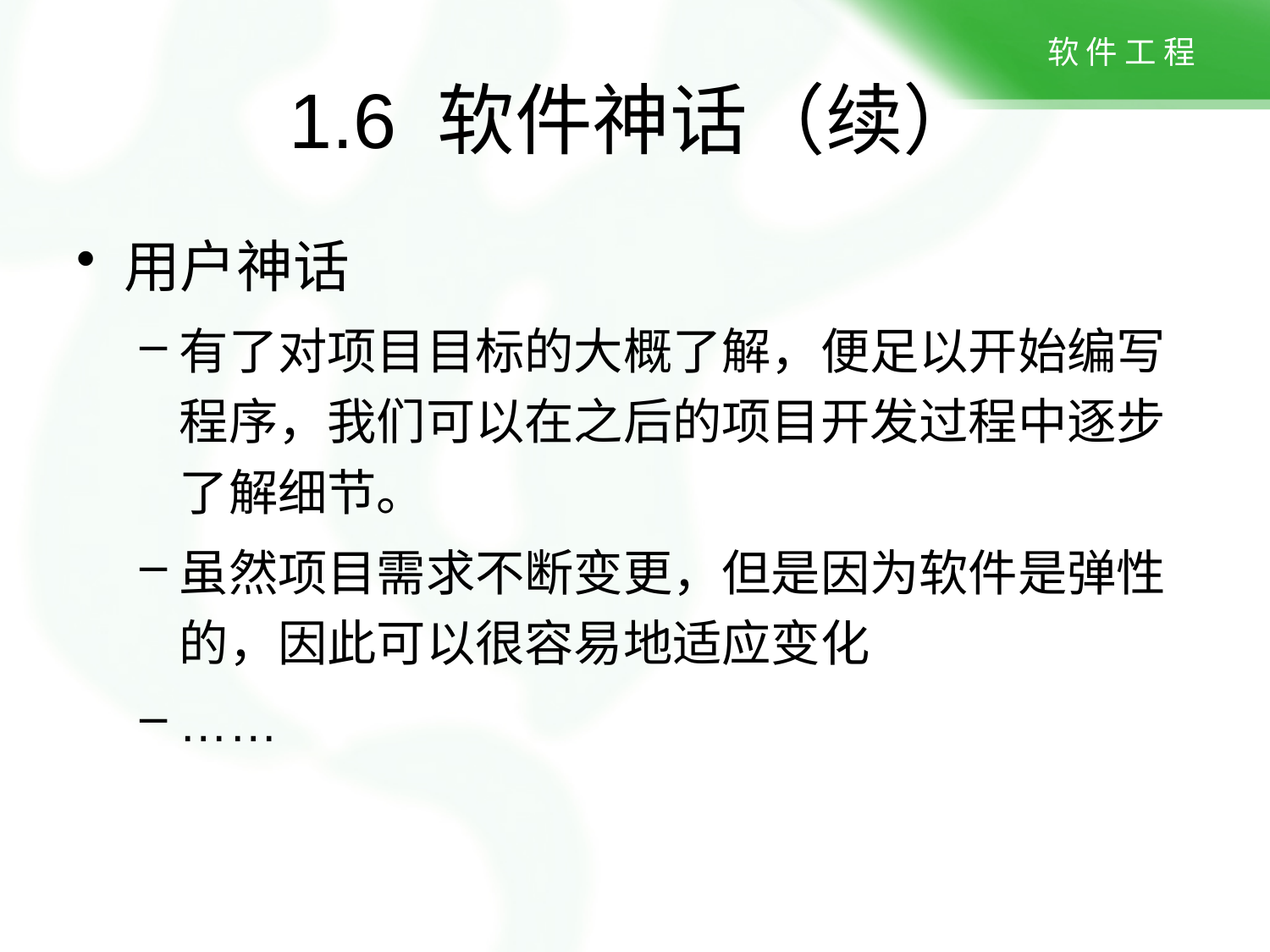

# 1.6 软件神话（续）
用户神话
有了对项目目标的大概了解，便足以开始编写程序，我们可以在之后的项目开发过程中逐步了解细节。
虽然项目需求不断变更，但是因为软件是弹性的，因此可以很容易地适应变化
……